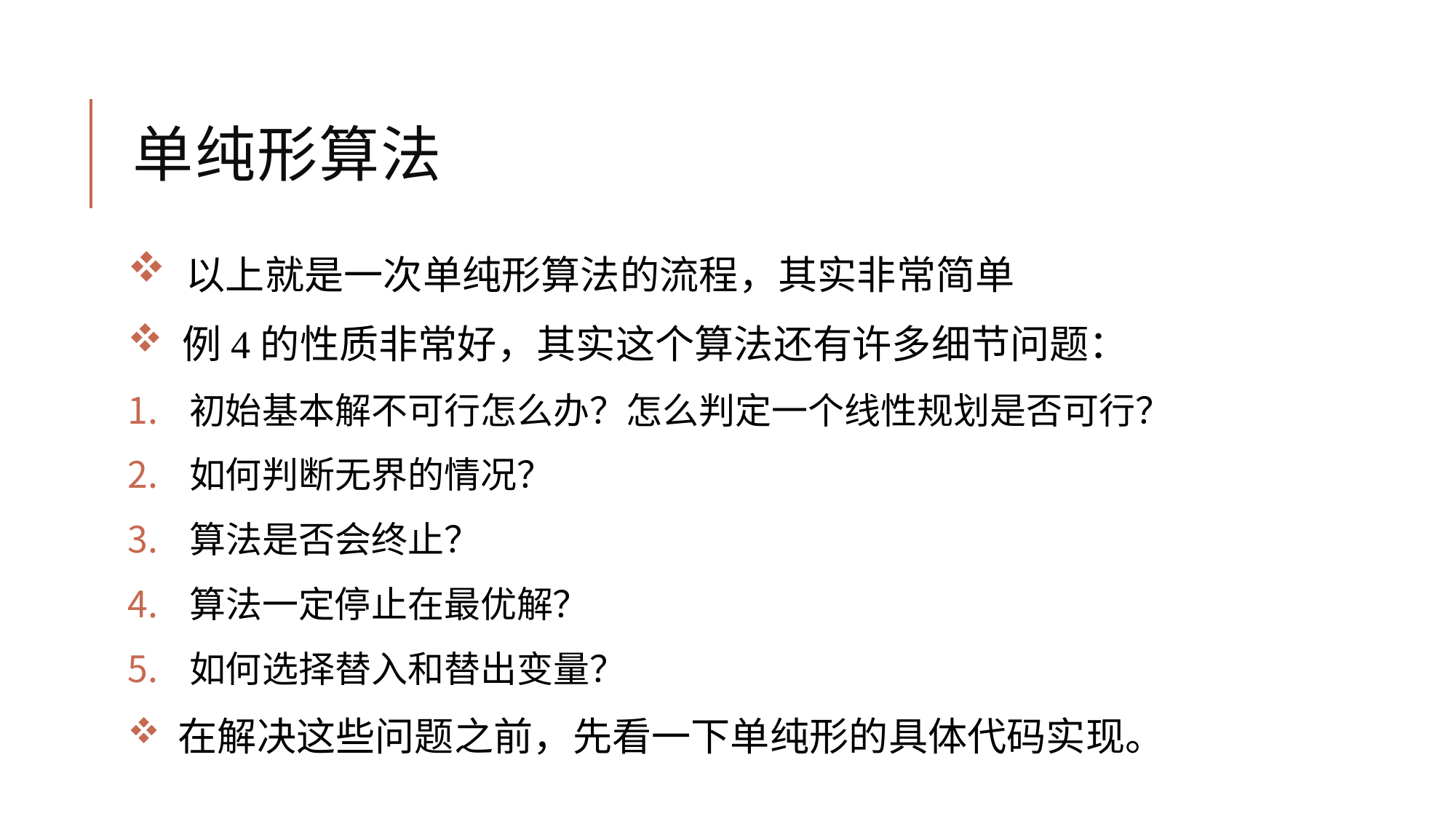

# 单纯形算法
 以上就是一次单纯形算法的流程，其实非常简单
 例4的性质非常好，其实这个算法还有许多细节问题：
初始基本解不可行怎么办？怎么判定一个线性规划是否可行？
如何判断无界的情况？
算法是否会终止？
算法一定停止在最优解？
如何选择替入和替出变量？
 在解决这些问题之前，先看一下单纯形的具体代码实现。